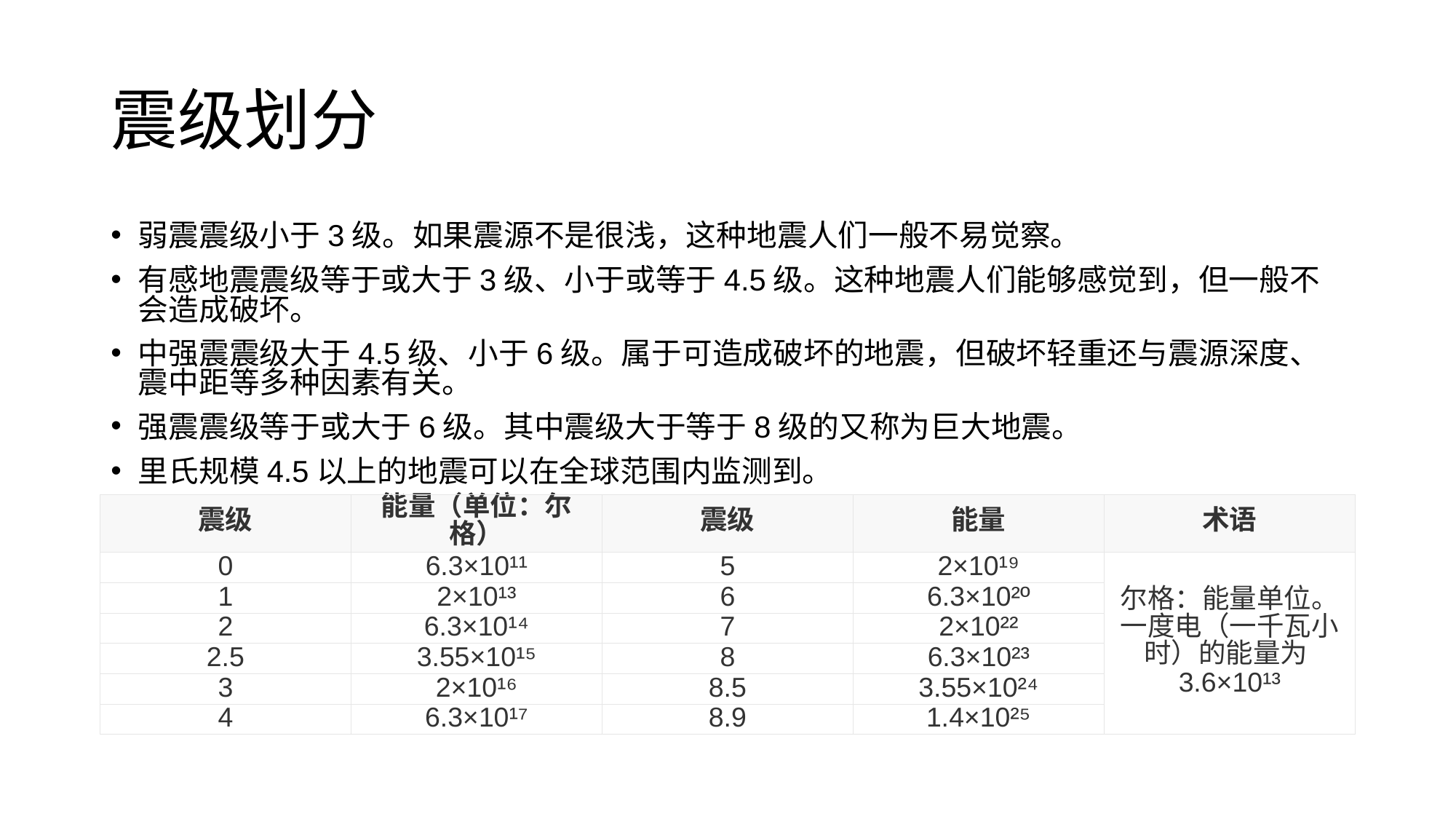

# 震级划分
弱震震级小于3级。如果震源不是很浅，这种地震人们一般不易觉察。
有感地震震级等于或大于3级、小于或等于4.5级。这种地震人们能够感觉到，但一般不会造成破坏。
中强震震级大于4.5级、小于6级。属于可造成破坏的地震，但破坏轻重还与震源深度、震中距等多种因素有关。
强震震级等于或大于6级。其中震级大于等于8级的又称为巨大地震。
里氏规模4.5以上的地震可以在全球范围内监测到。

| 震级 | 能量（单位：尔格） | 震级 | 能量 | 术语 |
| --- | --- | --- | --- | --- |
| 0 | 6.3×10¹¹ | 5 | 2×10¹⁹ | 尔格：能量单位。一度电（一千瓦小时）的能量为3.6×10¹³ |
| 1 | 2×10¹³ | 6 | 6.3×10²º |  |
| 2 | 6.3×10¹⁴ | 7 | 2×10²² |  |
| 2.5 | 3.55×10¹⁵ | 8 | 6.3×10²³ |  |
| 3 | 2×10¹⁶ | 8.5 | 3.55×10²⁴ |  |
| 4 | 6.3×10¹⁷ | 8.9 | 1.4×10²⁵ |  |